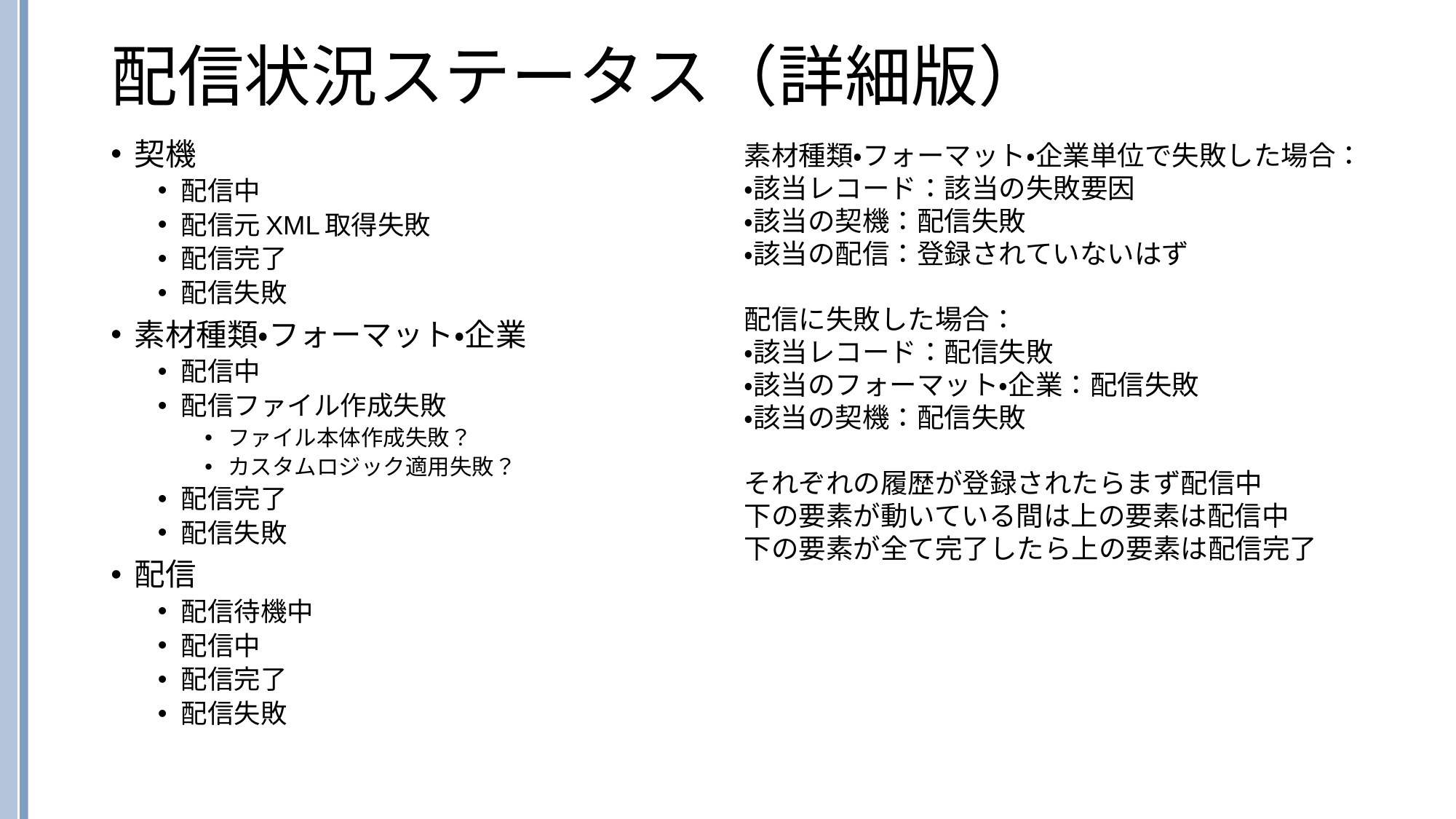

# 配信状況ステータス（詳細版）
契機
配信中
配信元XML取得失敗
配信完了
配信失敗
素材種類・フォーマット・企業
配信中
配信ファイル作成失敗
ファイル本体作成失敗？
カスタムロジック適用失敗？
配信完了
配信失敗
配信
配信待機中
配信中
配信完了
配信失敗
素材種類・フォーマット・企業単位で失敗した場合：
・該当レコード：該当の失敗要因
・該当の契機：配信失敗
・該当の配信：登録されていないはず

配信に失敗した場合：
・該当レコード：配信失敗
・該当のフォーマット・企業：配信失敗
・該当の契機：配信失敗

それぞれの履歴が登録されたらまず配信中
下の要素が動いている間は上の要素は配信中
下の要素が全て完了したら上の要素は配信完了